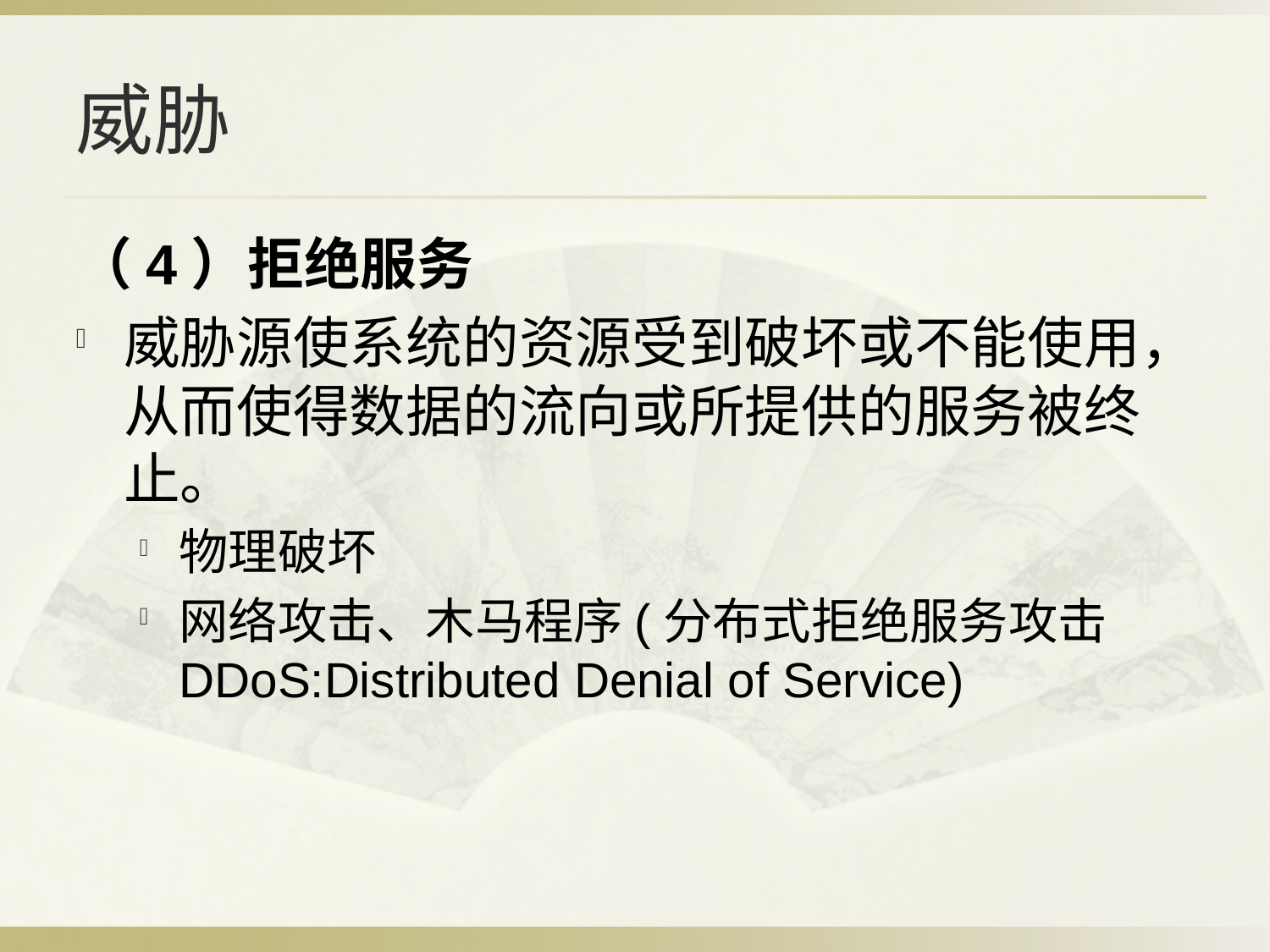

# 威胁
（4）拒绝服务
威胁源使系统的资源受到破坏或不能使用，从而使得数据的流向或所提供的服务被终止。
物理破坏
网络攻击、木马程序(分布式拒绝服务攻击DDoS:Distributed Denial of Service)